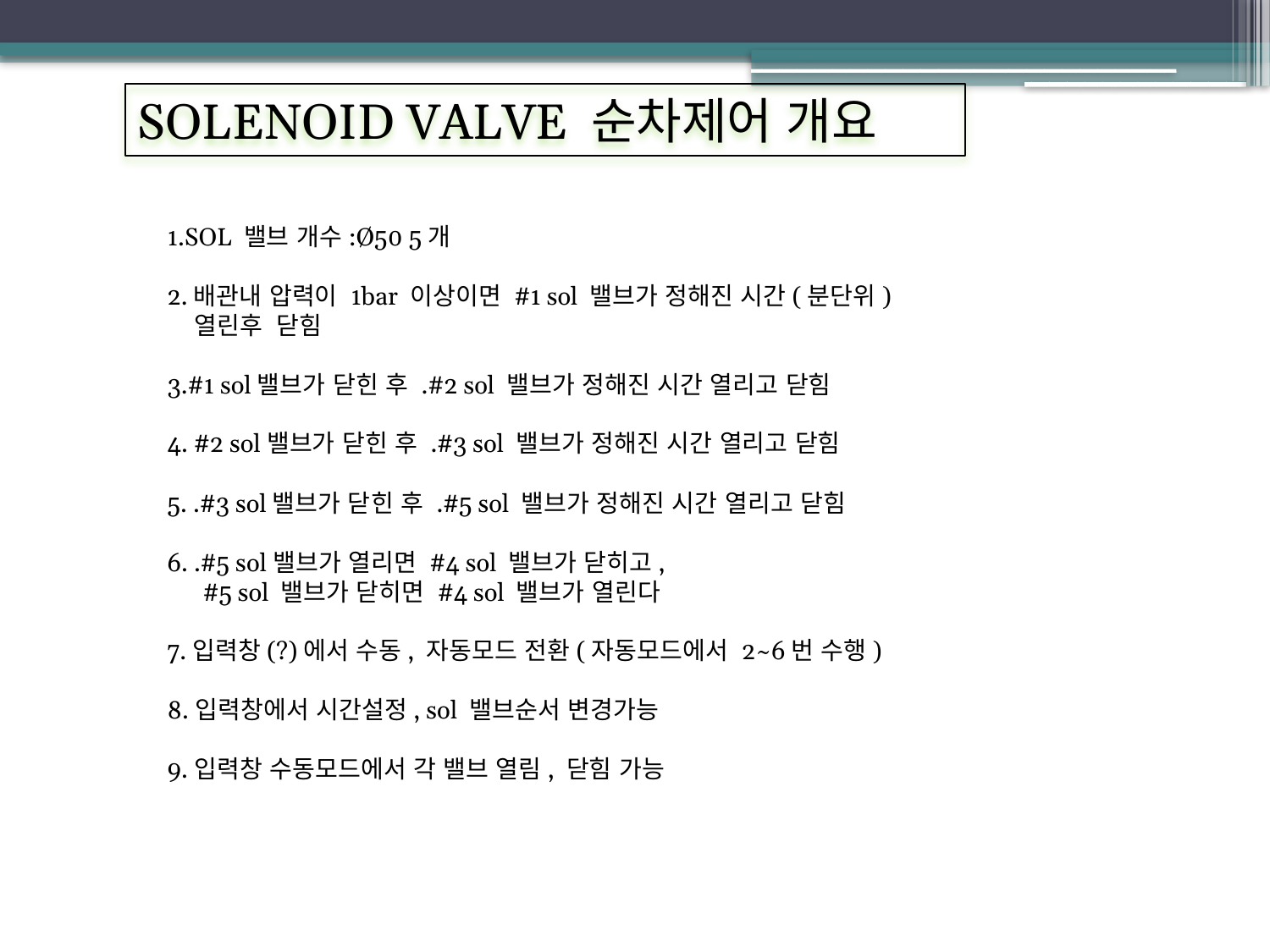

SOLENOID VALVE 순차제어 개요
1.SOL 밸브 개수:Ø50 5개

2.배관내 압력이 1bar 이상이면 #1 sol 밸브가 정해진 시간(분단위)
   열린후  닫힘

3.#1 sol밸브가 닫힌 후 .#2 sol 밸브가 정해진 시간 열리고 닫힘

4. #2 sol밸브가 닫힌 후 .#3 sol 밸브가 정해진 시간 열리고 닫힘

5. .#3 sol밸브가 닫힌 후 .#5 sol 밸브가 정해진 시간 열리고 닫힘

6. .#5 sol밸브가 열리면 #4 sol 밸브가 닫히고,
      #5 sol 밸브가 닫히면 #4 sol 밸브가 열린다

7.입력창(?)에서 수동, 자동모드 전환(자동모드에서 2~6번 수행)

8.입력창에서 시간설정, sol 밸브순서 변경가능

9.입력창 수동모드에서 각 밸브 열림, 닫힘 가능